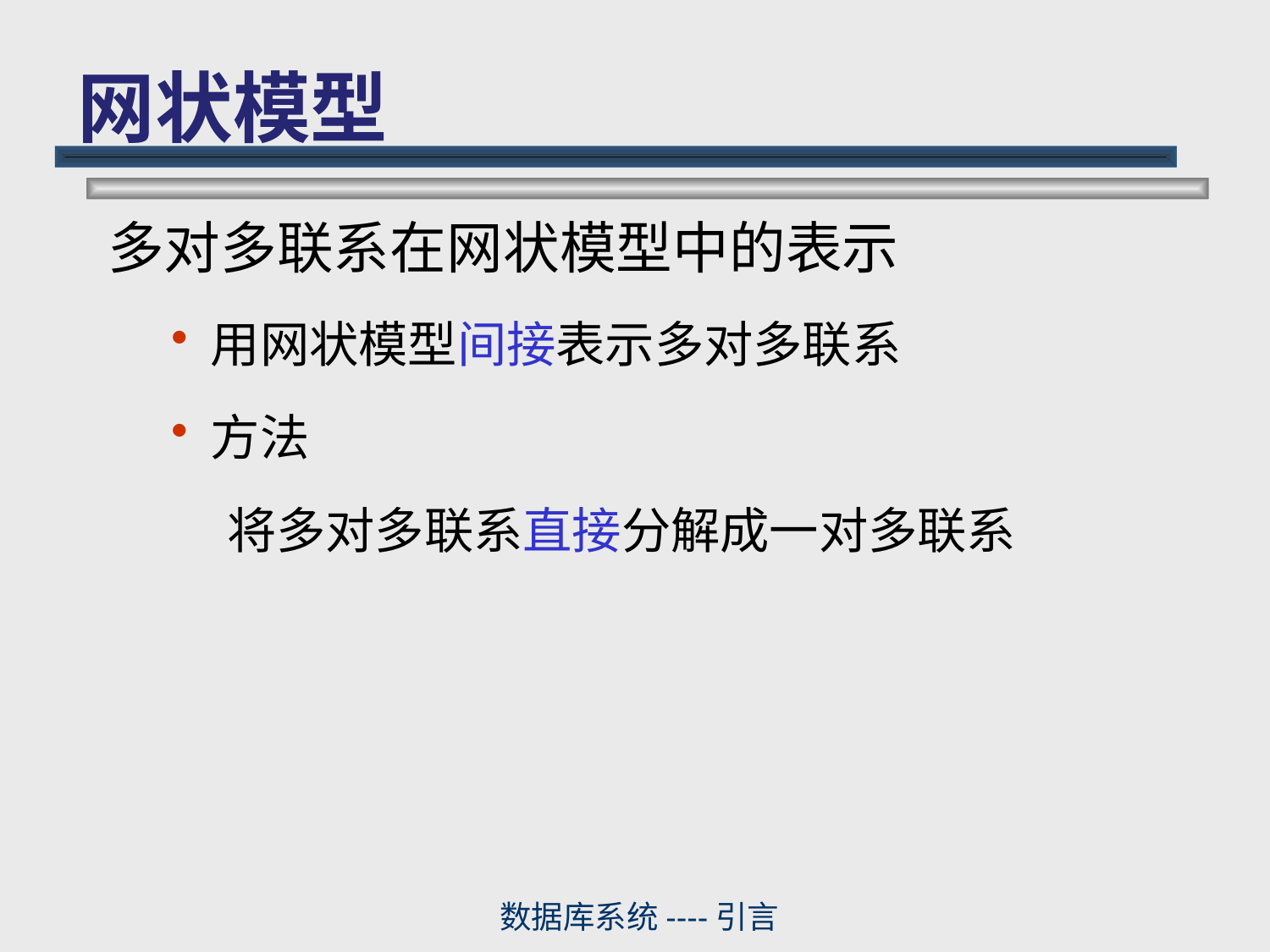

# 网状模型
多对多联系在网状模型中的表示
用网状模型间接表示多对多联系
方法
    将多对多联系直接分解成一对多联系
数据库系统----引言